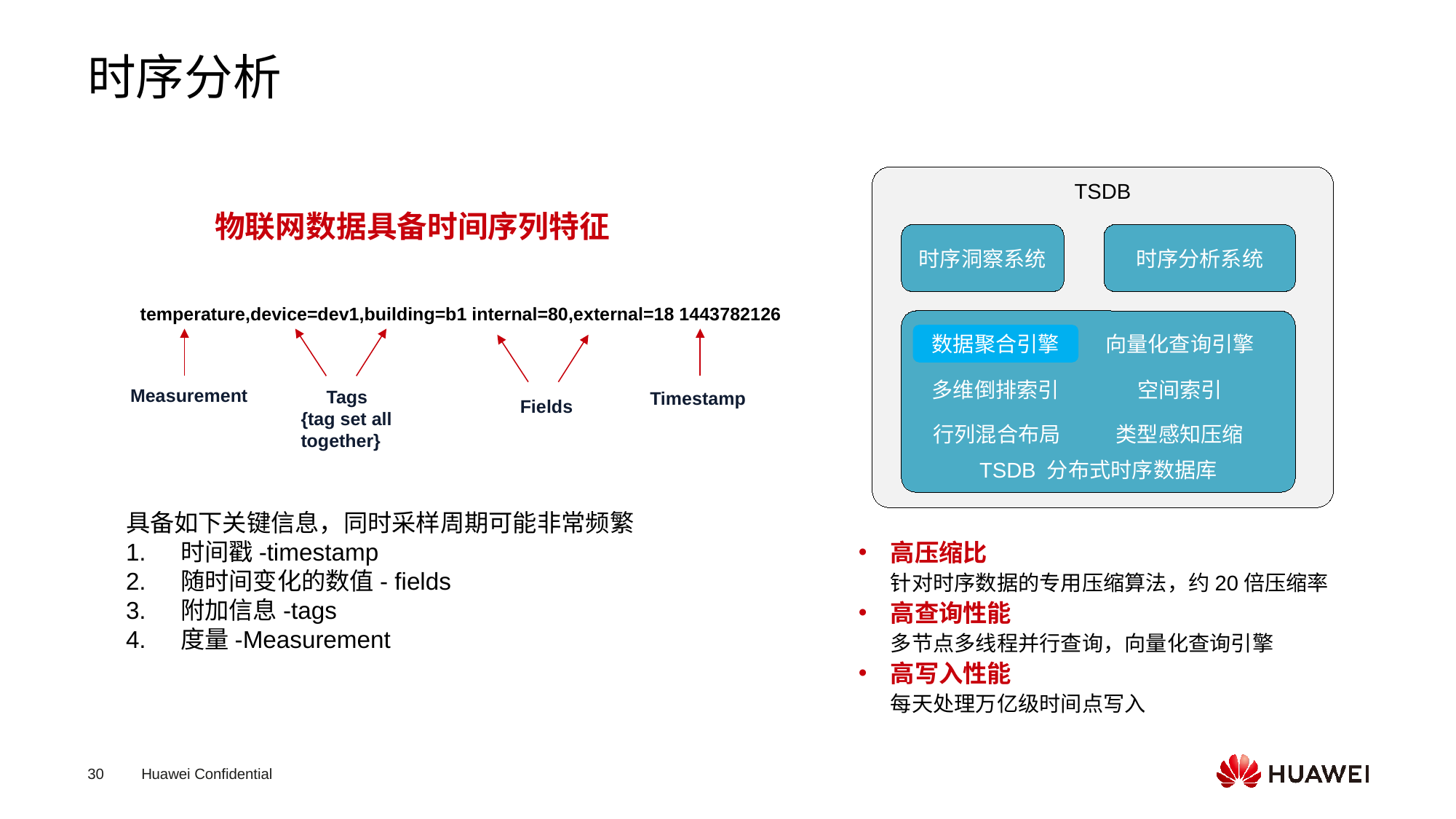

# 时序分析
TSDB
时序洞察系统
时序分析系统
TSDB 分布式时序数据库
数据聚合引擎
向量化查询引擎
多维倒排索引
空间索引
行列混合布局
类型感知压缩
物联网数据具备时间序列特征
具备如下关键信息，同时采样周期可能非常频繁
时间戳-timestamp
随时间变化的数值- fields
附加信息-tags
度量-Measurement
temperature,device=dev1,building=b1 internal=80,external=18 1443782126
Measurement
     Tags
{tag set all together}
Timestamp
Fields
高压缩比
针对时序数据的专用压缩算法，约20倍压缩率
高查询性能
多节点多线程并行查询，向量化查询引擎
高写入性能
每天处理万亿级时间点写入